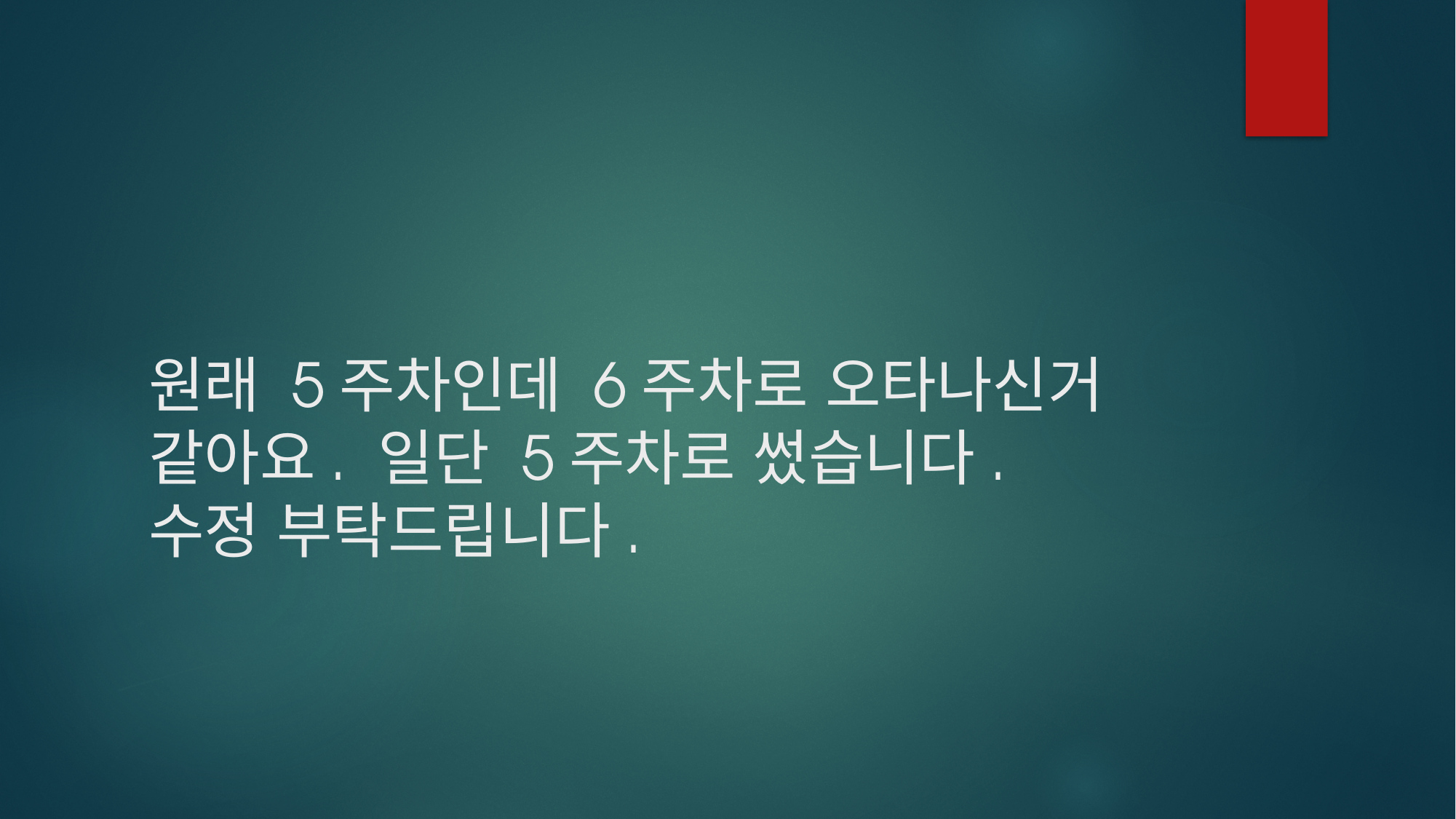

# 원래 5주차인데 6주차로 오타나신거 같아요. 일단 5주차로 썼습니다. 수정 부탁드립니다.